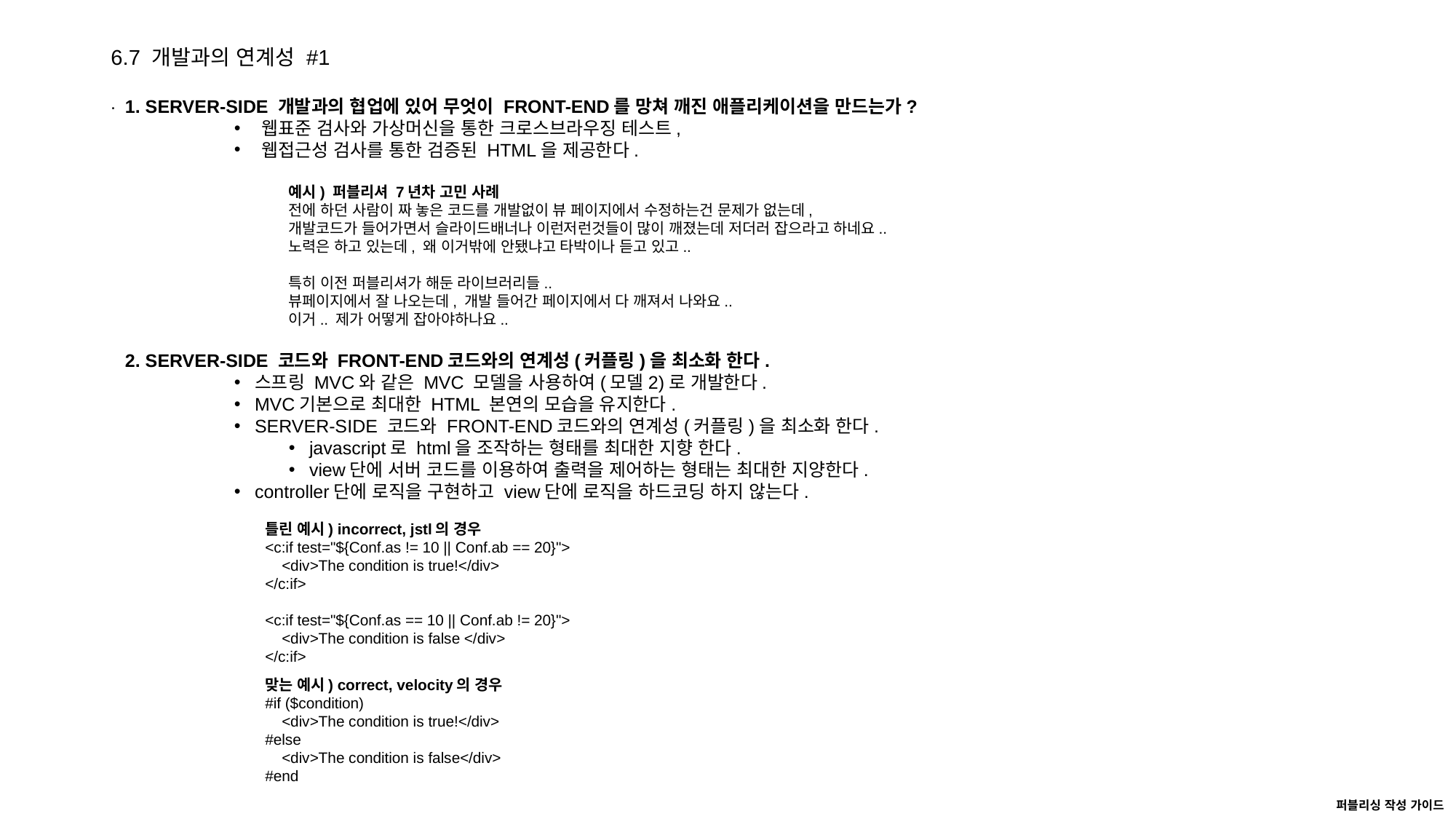

# 6.7 개발과의 연계성 #1
1. SERVER-SIDE 개발과의 협업에 있어 무엇이 FRONT-END를 망쳐 깨진 애플리케이션을 만드는가?
웹표준 검사와 가상머신을 통한 크로스브라우징 테스트,
웹접근성 검사를 통한 검증된 HTML을 제공한다.

예시) 퍼블리셔 7년차 고민 사례
전에 하던 사람이 짜 놓은 코드를 개발없이 뷰 페이지에서 수정하는건 문제가 없는데,
개발코드가 들어가면서 슬라이드배너나 이런저런것들이 많이 깨졌는데 저더러 잡으라고 하네요..
노력은 하고 있는데, 왜 이거밖에 안됐냐고 타박이나 듣고 있고..

특히 이전 퍼블리셔가 해둔 라이브러리들..
뷰페이지에서 잘 나오는데, 개발 들어간 페이지에서 다 깨져서 나와요..
이거.. 제가 어떻게 잡아야하나요..

2. SERVER-SIDE 코드와 FRONT-END코드와의 연계성(커플링)을 최소화 한다.
스프링 MVC와 같은 MVC 모델을 사용하여(모델2)로 개발한다.
MVC기본으로 최대한 HTML 본연의 모습을 유지한다.
SERVER-SIDE 코드와 FRONT-END코드와의 연계성(커플링)을 최소화 한다.
javascript로 html을 조작하는 형태를 최대한 지향 한다.
view단에 서버 코드를 이용하여 출력을 제어하는 형태는 최대한 지양한다.
controller단에 로직을 구현하고 view단에 로직을 하드코딩 하지 않는다.
틀린 예시) incorrect, jstl의 경우
<c:if test="${Conf.as != 10 || Conf.ab == 20}">
    <div>The condition is true!</div>
</c:if>

<c:if test="${Conf.as == 10 || Conf.ab != 20}">
    <div>The condition is false </div>
</c:if>

맞는 예시) correct, velocity의 경우
#if ($condition)
    <div>The condition is true!</div>
#else
    <div>The condition is false</div>
#end